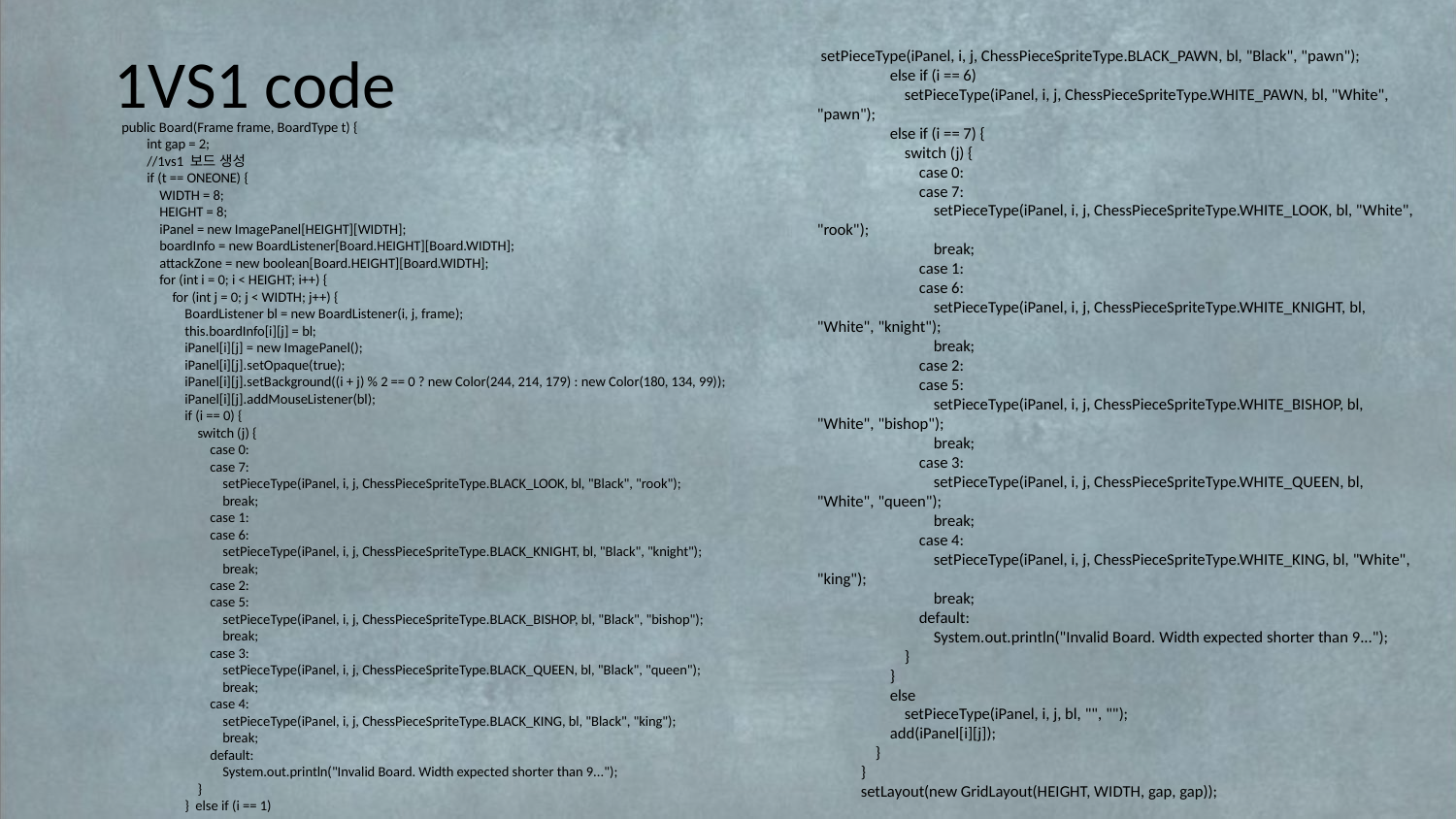

setPieceType(iPanel, i, j, ChessPieceSpriteType.BLACK_PAWN, bl, "Black", "pawn");
                    else if (i == 6)
                        setPieceType(iPanel, i, j, ChessPieceSpriteType.WHITE_PAWN, bl, "White", "pawn");
                    else if (i == 7) {
                        switch (j) {
                            case 0:
                            case 7:
                                setPieceType(iPanel, i, j, ChessPieceSpriteType.WHITE_LOOK, bl, "White", "rook");
                                break;
                            case 1:
                            case 6:
                                setPieceType(iPanel, i, j, ChessPieceSpriteType.WHITE_KNIGHT, bl, "White", "knight");
                                break;
                            case 2:
                            case 5:
                                setPieceType(iPanel, i, j, ChessPieceSpriteType.WHITE_BISHOP, bl, "White", "bishop");
                                break;
                            case 3:
                                setPieceType(iPanel, i, j, ChessPieceSpriteType.WHITE_QUEEN, bl, "White", "queen");
                                break;
                            case 4:
                                setPieceType(iPanel, i, j, ChessPieceSpriteType.WHITE_KING, bl, "White", "king");
                                break;
                            default:
                                System.out.println("Invalid Board. Width expected shorter than 9...");
                        }
                    }
                    else
                        setPieceType(iPanel, i, j, bl, "", "");
                    add(iPanel[i][j]);
                }
            }
            setLayout(new GridLayout(HEIGHT, WIDTH, gap, gap));
# 1VS1 code
public Board(Frame frame, BoardType t) {
        int gap = 2;
        //1vs1 보드 생성
        if (t == ONEONE) {
            WIDTH = 8;
            HEIGHT = 8;
            iPanel = new ImagePanel[HEIGHT][WIDTH];
            boardInfo = new BoardListener[Board.HEIGHT][Board.WIDTH];
            attackZone = new boolean[Board.HEIGHT][Board.WIDTH];
            for (int i = 0; i < HEIGHT; i++) {
                for (int j = 0; j < WIDTH; j++) {
                    BoardListener bl = new BoardListener(i, j, frame);
                    this.boardInfo[i][j] = bl;
                    iPanel[i][j] = new ImagePanel();
                    iPanel[i][j].setOpaque(true);
                    iPanel[i][j].setBackground((i + j) % 2 == 0 ? new Color(244, 214, 179) : new Color(180, 134, 99));
                    iPanel[i][j].addMouseListener(bl);
                    if (i == 0) {
                        switch (j) {
                            case 0:
                            case 7:
                                setPieceType(iPanel, i, j, ChessPieceSpriteType.BLACK_LOOK, bl, "Black", "rook");
                                break;
                            case 1:
                            case 6:
                                setPieceType(iPanel, i, j, ChessPieceSpriteType.BLACK_KNIGHT, bl, "Black", "knight");
                                break;
                            case 2:
                            case 5:
                                setPieceType(iPanel, i, j, ChessPieceSpriteType.BLACK_BISHOP, bl, "Black", "bishop");
                                break;
                            case 3:
                                setPieceType(iPanel, i, j, ChessPieceSpriteType.BLACK_QUEEN, bl, "Black", "queen");
                                break;
                            case 4:
                                setPieceType(iPanel, i, j, ChessPieceSpriteType.BLACK_KING, bl, "Black", "king");
                                break;
                            default:
                                System.out.println("Invalid Board. Width expected shorter than 9...");
                        }
                    }  else if (i == 1)